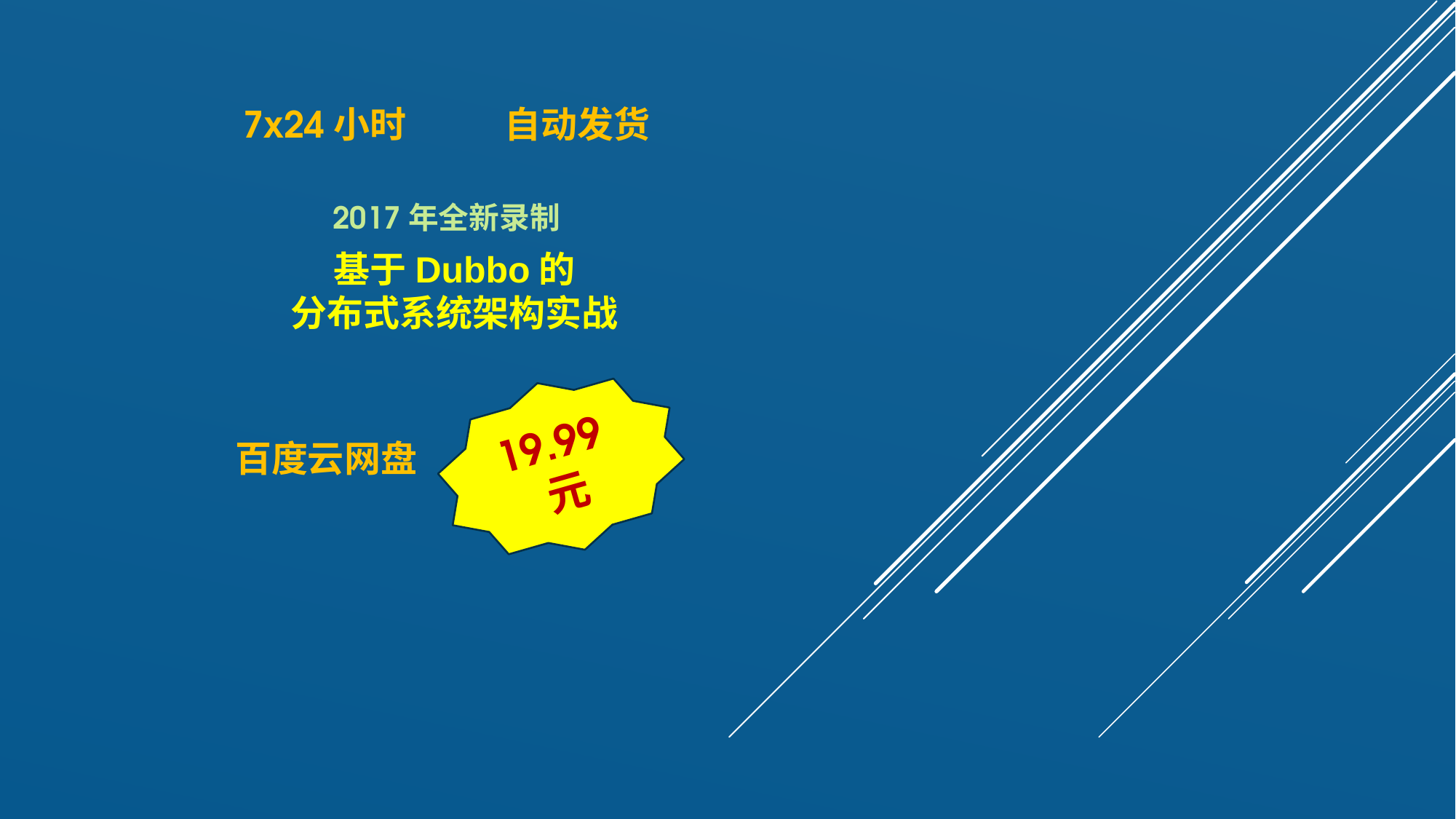

7x24小时            自动发货
2017年全新录制
基于Dubbo的
分布式系统架构实战
19.99元
百度云网盘